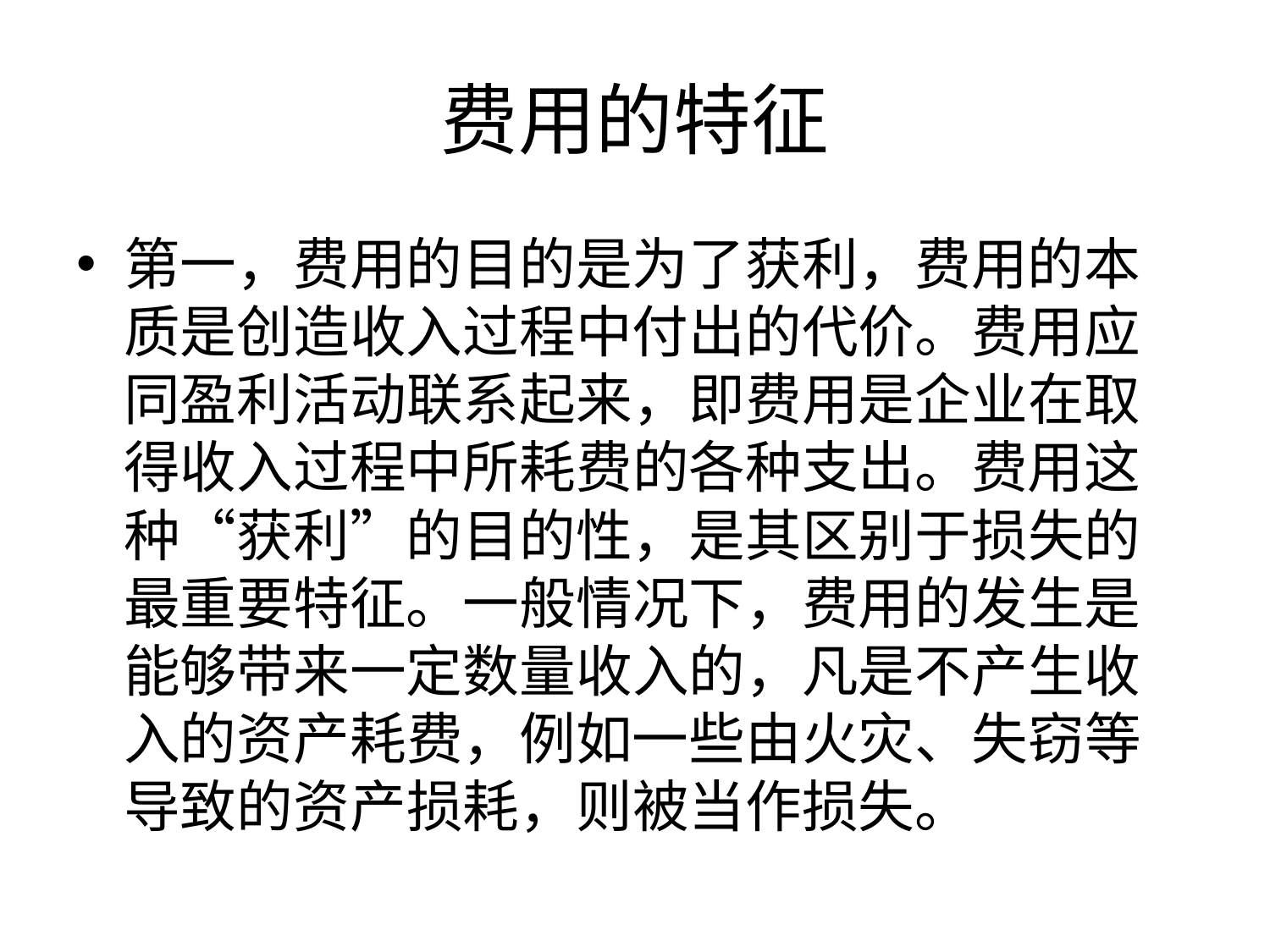

# 费用的特征
第一，费用的目的是为了获利，费用的本质是创造收入过程中付出的代价。费用应同盈利活动联系起来，即费用是企业在取得收入过程中所耗费的各种支出。费用这种“获利”的目的性，是其区别于损失的最重要特征。一般情况下，费用的发生是能够带来一定数量收入的，凡是不产生收入的资产耗费，例如一些由火灾、失窃等导致的资产损耗，则被当作损失。